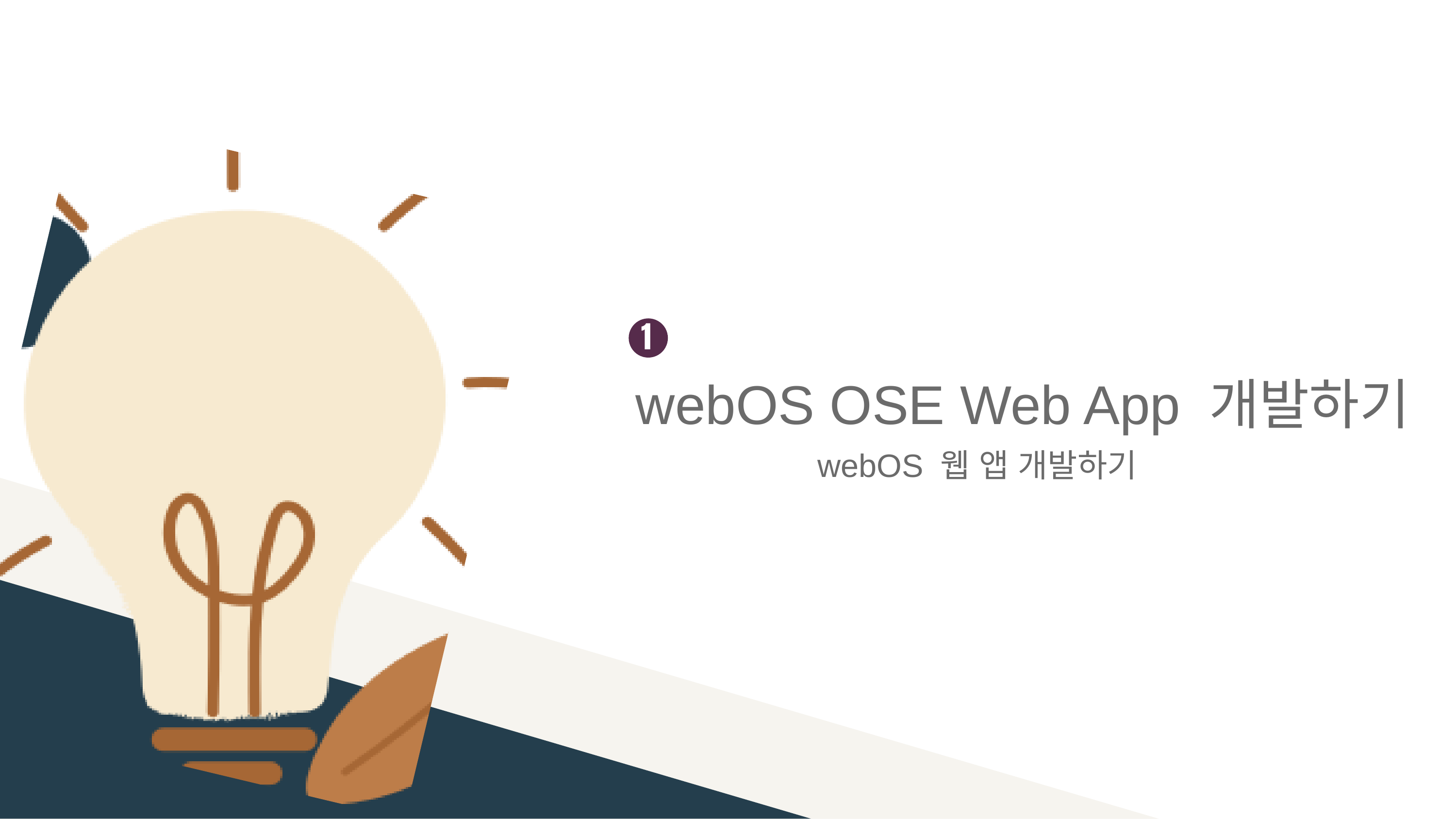

1
webOS OSE Web App 개발하기
 webOS 웹 앱 개발하기